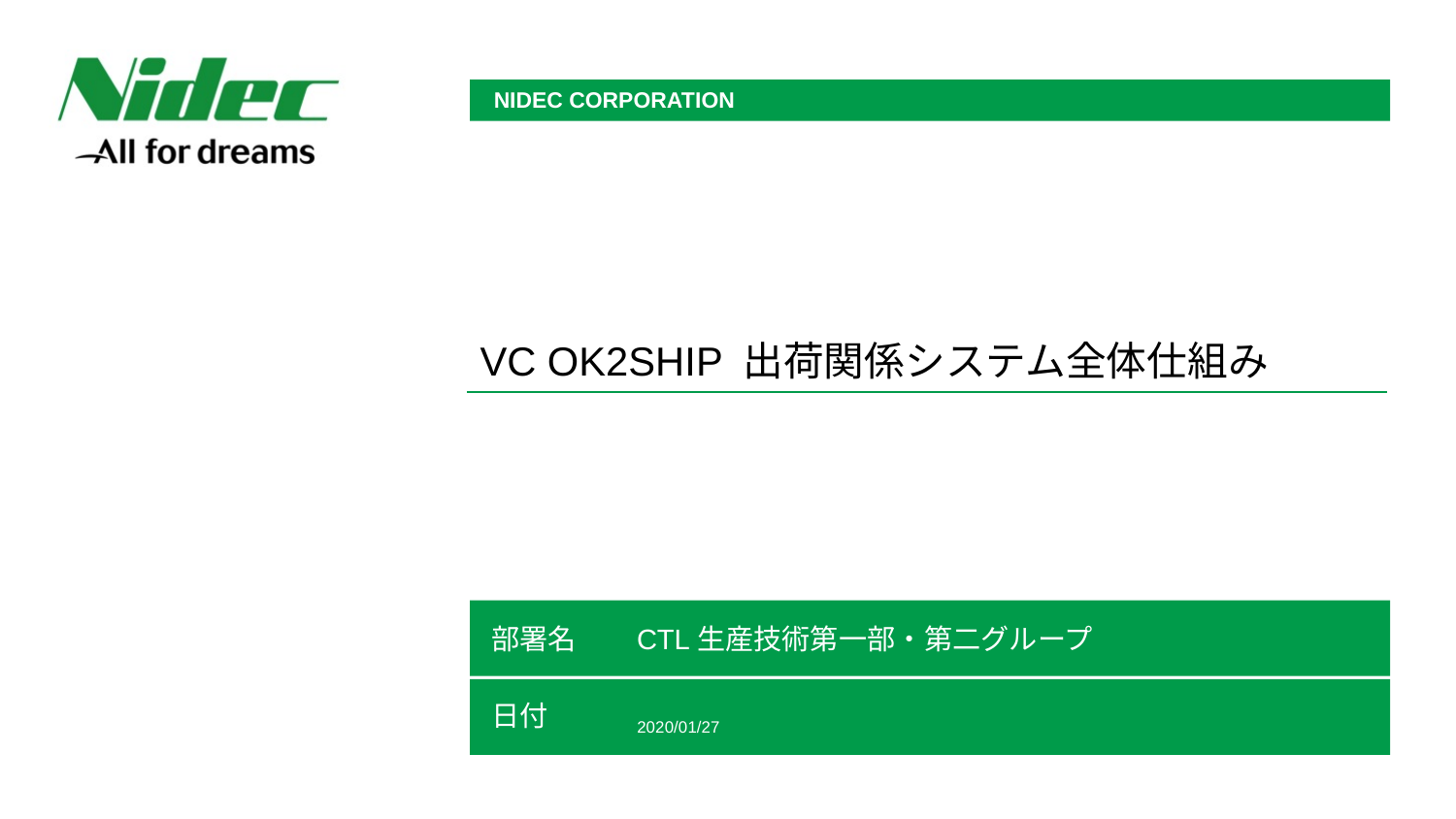

NIDEC CORPORATION
VC OK2SHIP 出荷関係システム全体仕組み
部署名	CTL生産技術第一部・第二グループ
日付	2020/01/27